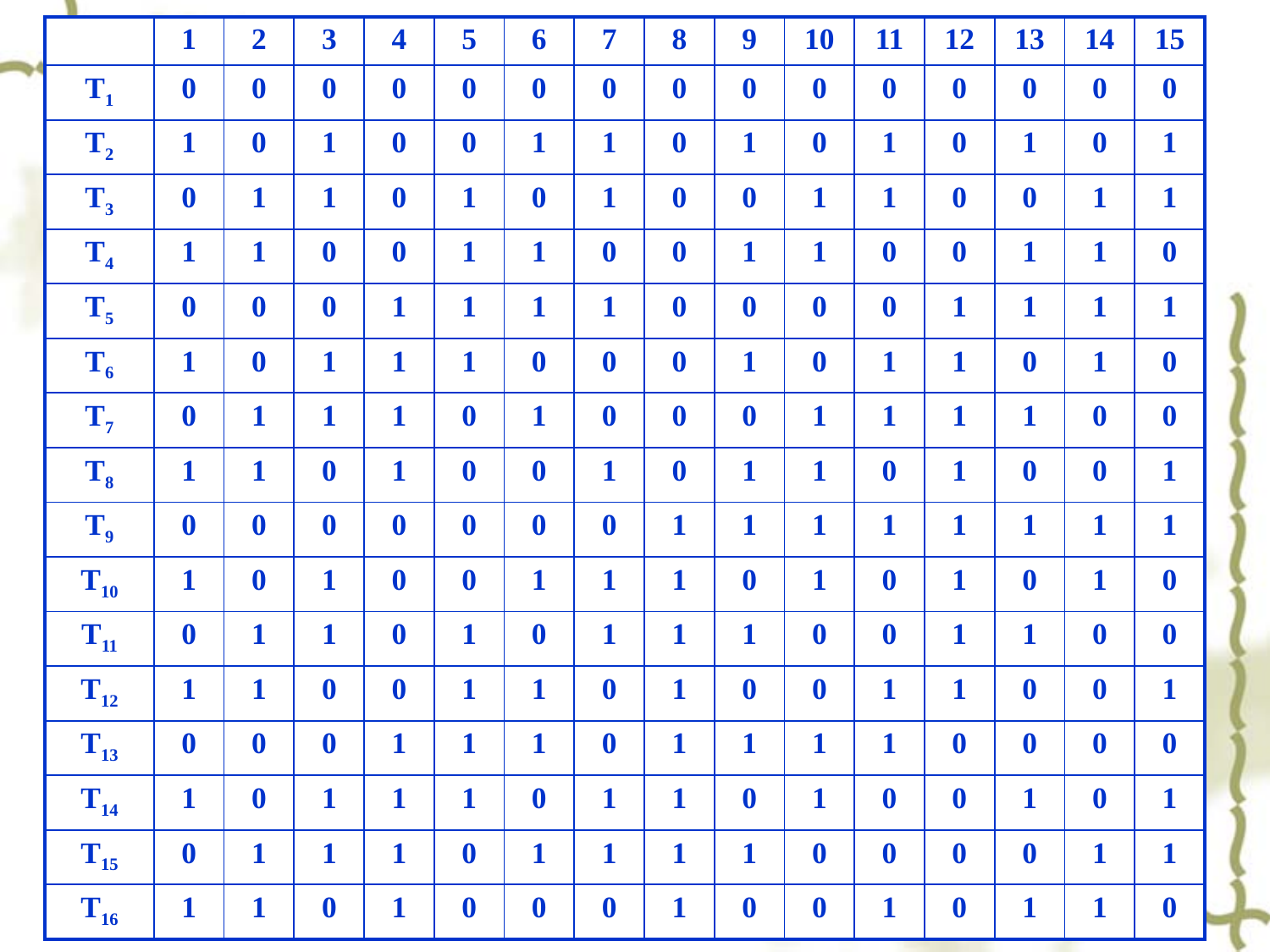

|  | 1 | 2 | 3 | 4 | 5 | 6 | 7 | 8 | 9 | 10 | 11 | 12 | 13 | 14 | 15 |
| --- | --- | --- | --- | --- | --- | --- | --- | --- | --- | --- | --- | --- | --- | --- | --- |
| T1 | 0 | 0 | 0 | 0 | 0 | 0 | 0 | 0 | 0 | 0 | 0 | 0 | 0 | 0 | 0 |
| T2 | 1 | 0 | 1 | 0 | 0 | 1 | 1 | 0 | 1 | 0 | 1 | 0 | 1 | 0 | 1 |
| T3 | 0 | 1 | 1 | 0 | 1 | 0 | 1 | 0 | 0 | 1 | 1 | 0 | 0 | 1 | 1 |
| T4 | 1 | 1 | 0 | 0 | 1 | 1 | 0 | 0 | 1 | 1 | 0 | 0 | 1 | 1 | 0 |
| T5 | 0 | 0 | 0 | 1 | 1 | 1 | 1 | 0 | 0 | 0 | 0 | 1 | 1 | 1 | 1 |
| T6 | 1 | 0 | 1 | 1 | 1 | 0 | 0 | 0 | 1 | 0 | 1 | 1 | 0 | 1 | 0 |
| T7 | 0 | 1 | 1 | 1 | 0 | 1 | 0 | 0 | 0 | 1 | 1 | 1 | 1 | 0 | 0 |
| T8 | 1 | 1 | 0 | 1 | 0 | 0 | 1 | 0 | 1 | 1 | 0 | 1 | 0 | 0 | 1 |
| T9 | 0 | 0 | 0 | 0 | 0 | 0 | 0 | 1 | 1 | 1 | 1 | 1 | 1 | 1 | 1 |
| T10 | 1 | 0 | 1 | 0 | 0 | 1 | 1 | 1 | 0 | 1 | 0 | 1 | 0 | 1 | 0 |
| T11 | 0 | 1 | 1 | 0 | 1 | 0 | 1 | 1 | 1 | 0 | 0 | 1 | 1 | 0 | 0 |
| T12 | 1 | 1 | 0 | 0 | 1 | 1 | 0 | 1 | 0 | 0 | 1 | 1 | 0 | 0 | 1 |
| T13 | 0 | 0 | 0 | 1 | 1 | 1 | 0 | 1 | 1 | 1 | 1 | 0 | 0 | 0 | 0 |
| T14 | 1 | 0 | 1 | 1 | 1 | 0 | 1 | 1 | 0 | 1 | 0 | 0 | 1 | 0 | 1 |
| T15 | 0 | 1 | 1 | 1 | 0 | 1 | 1 | 1 | 1 | 0 | 0 | 0 | 0 | 1 | 1 |
| T16 | 1 | 1 | 0 | 1 | 0 | 0 | 0 | 1 | 0 | 0 | 1 | 0 | 1 | 1 | 0 |
# 2.5 正交试验法 P57

5. 利用正交表构造测试数据集